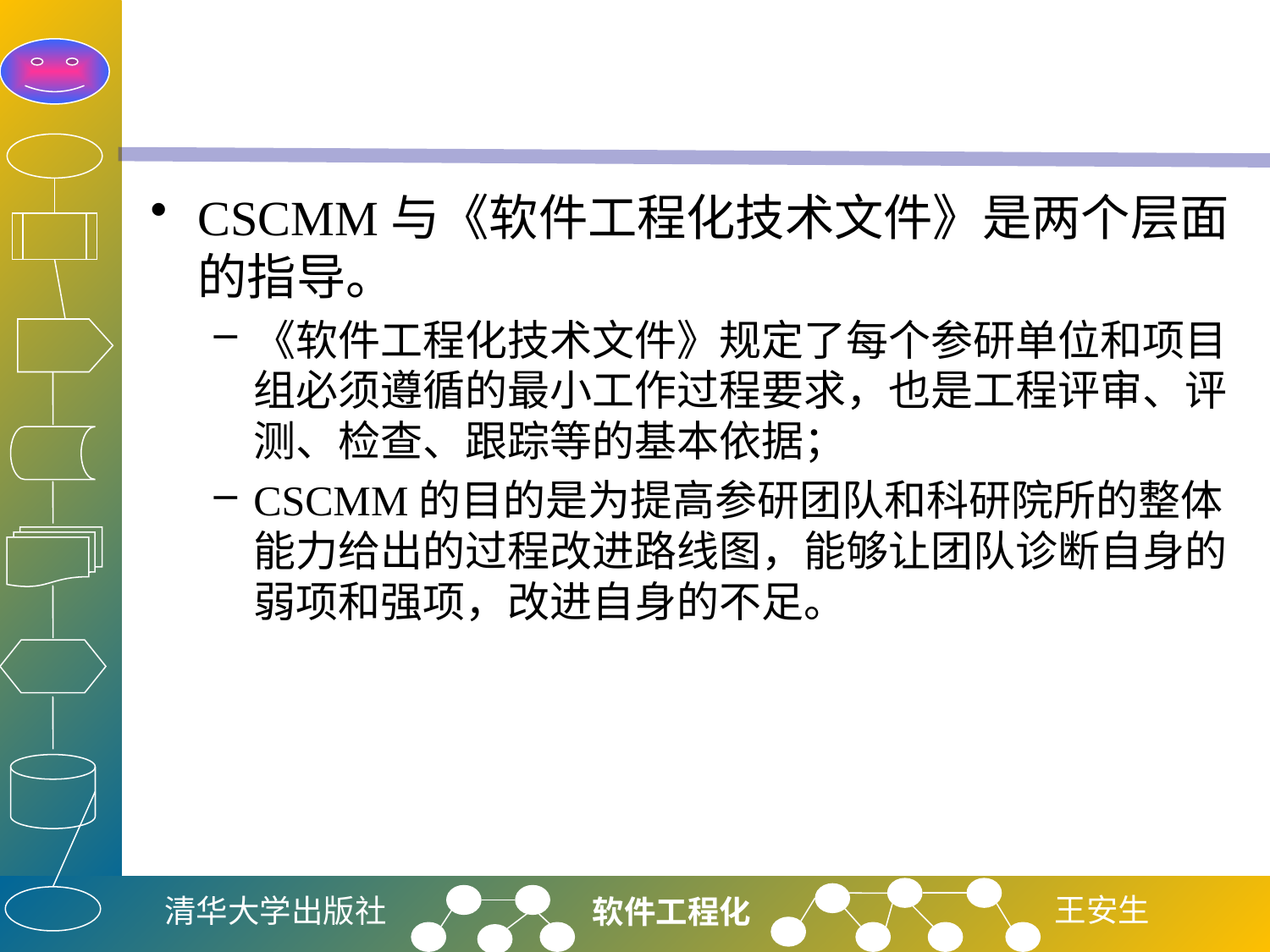

#
CSCMM与《软件工程化技术文件》是两个层面的指导。
《软件工程化技术文件》规定了每个参研单位和项目组必须遵循的最小工作过程要求，也是工程评审、评测、检查、跟踪等的基本依据；
CSCMM的目的是为提高参研团队和科研院所的整体能力给出的过程改进路线图，能够让团队诊断自身的弱项和强项，改进自身的不足。